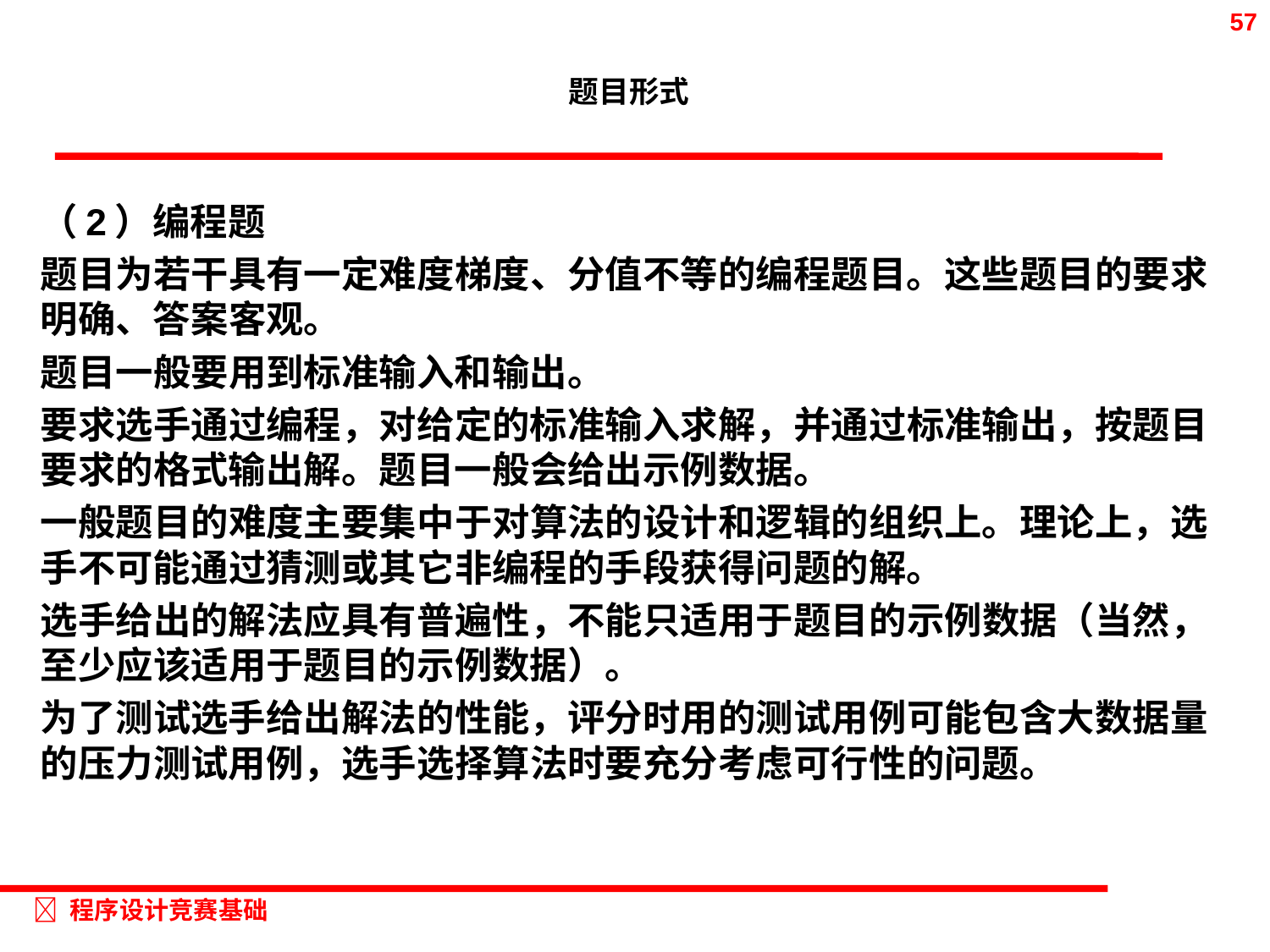

# 题目形式
（2）编程题
题目为若干具有一定难度梯度、分值不等的编程题目。这些题目的要求明确、答案客观。
题目一般要用到标准输入和输出。
要求选手通过编程，对给定的标准输入求解，并通过标准输出，按题目要求的格式输出解。题目一般会给出示例数据。
一般题目的难度主要集中于对算法的设计和逻辑的组织上。理论上，选手不可能通过猜测或其它非编程的手段获得问题的解。
选手给出的解法应具有普遍性，不能只适用于题目的示例数据（当然，至少应该适用于题目的示例数据）。
为了测试选手给出解法的性能，评分时用的测试用例可能包含大数据量的压力测试用例，选手选择算法时要充分考虑可行性的问题。